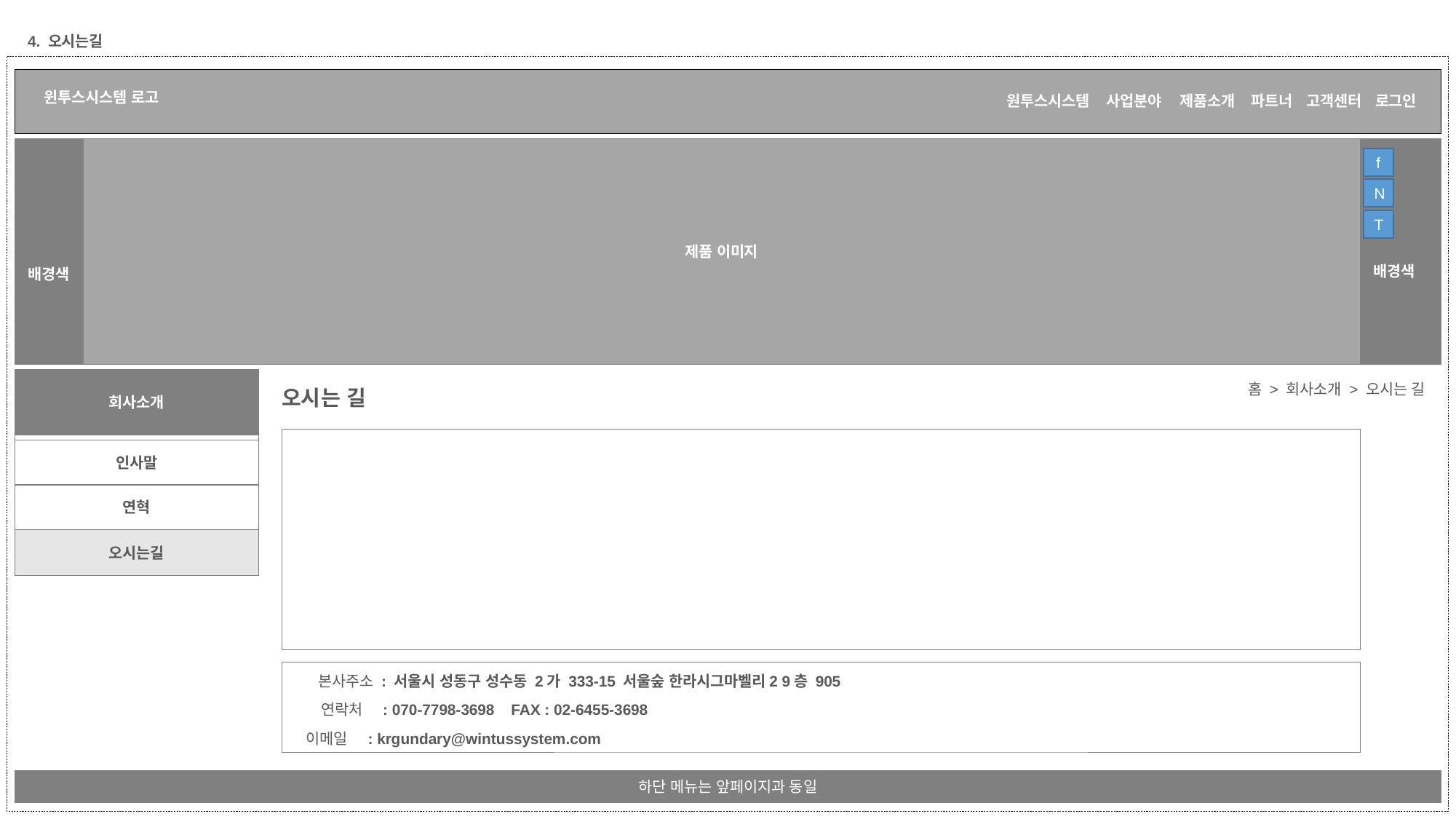

4. 오시는길

제품 이미지
f
N
T
배경색
배경색
회사소개

홈 > 회사소개 > 오시는 길
오시는 길

인사말
연혁
오시는길

본사주소 : 서울시 성동구 성수동 2가 333-15 서울숲 한라시그마벨리2 9층 905
연락처    : 070-7798-3698    FAX : 02-6455-3698
이메일    : krgundary@wintussystem.com